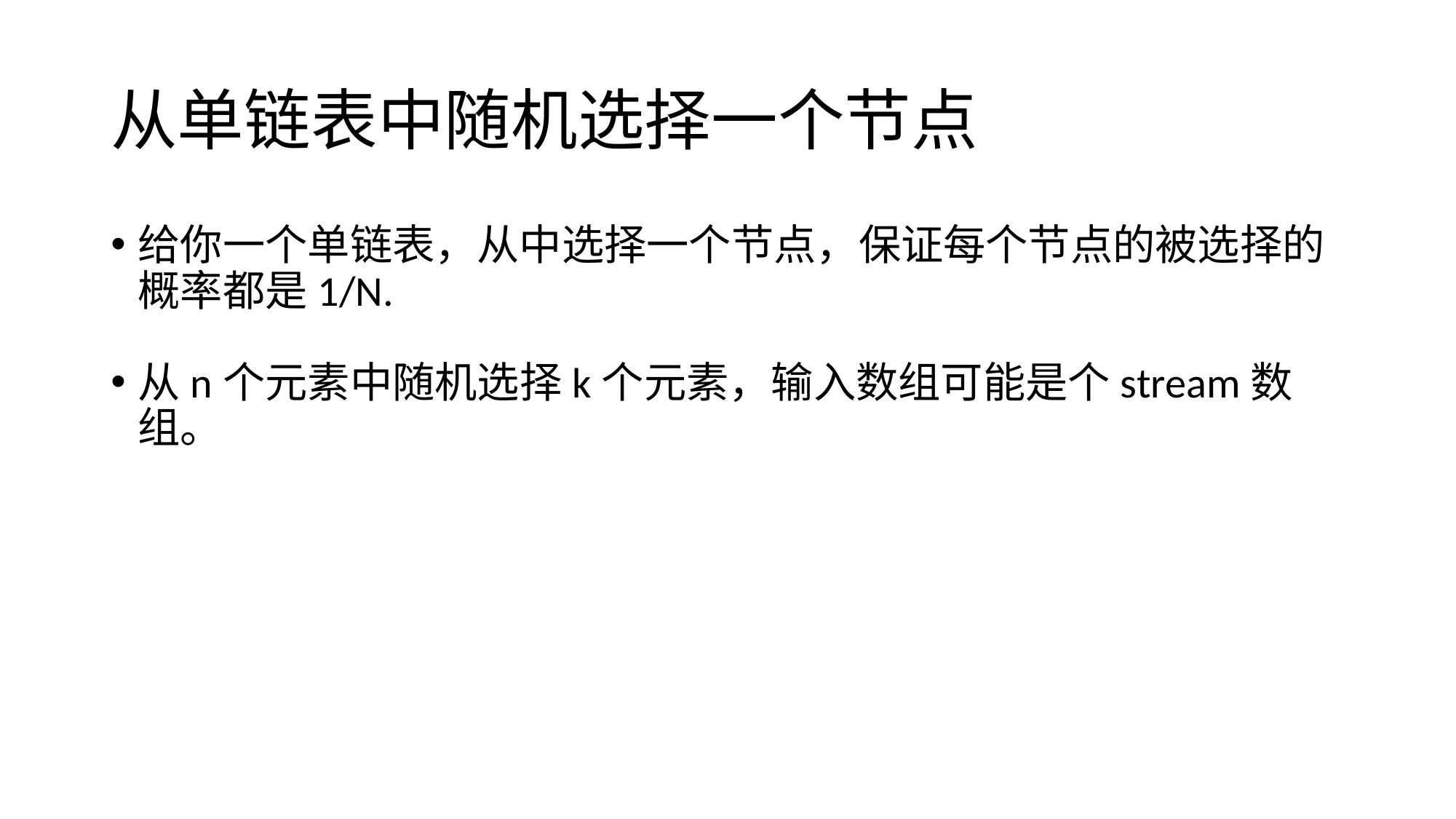

从单链表中随机选择一个节点
给你一个单链表，从中选择一个节点，保证每个节点的被选择的概率都是1/N.

从n个元素中随机选择k个元素，输入数组可能是个stream数组。